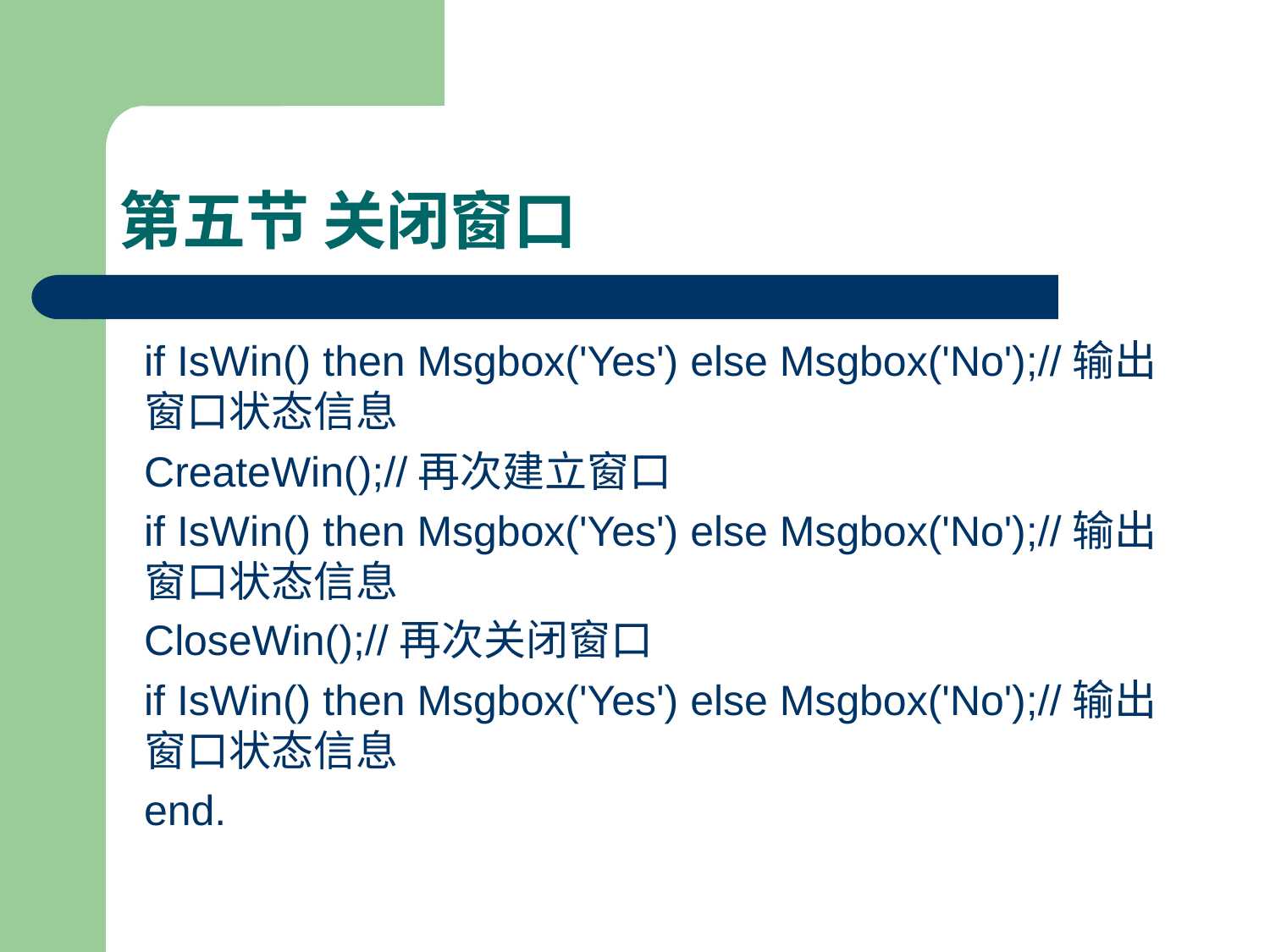

# 第五节 关闭窗口
if IsWin() then Msgbox('Yes') else Msgbox('No');//输出窗口状态信息
CreateWin();//再次建立窗口
if IsWin() then Msgbox('Yes') else Msgbox('No');//输出窗口状态信息
CloseWin();//再次关闭窗口
if IsWin() then Msgbox('Yes') else Msgbox('No');//输出窗口状态信息
end.